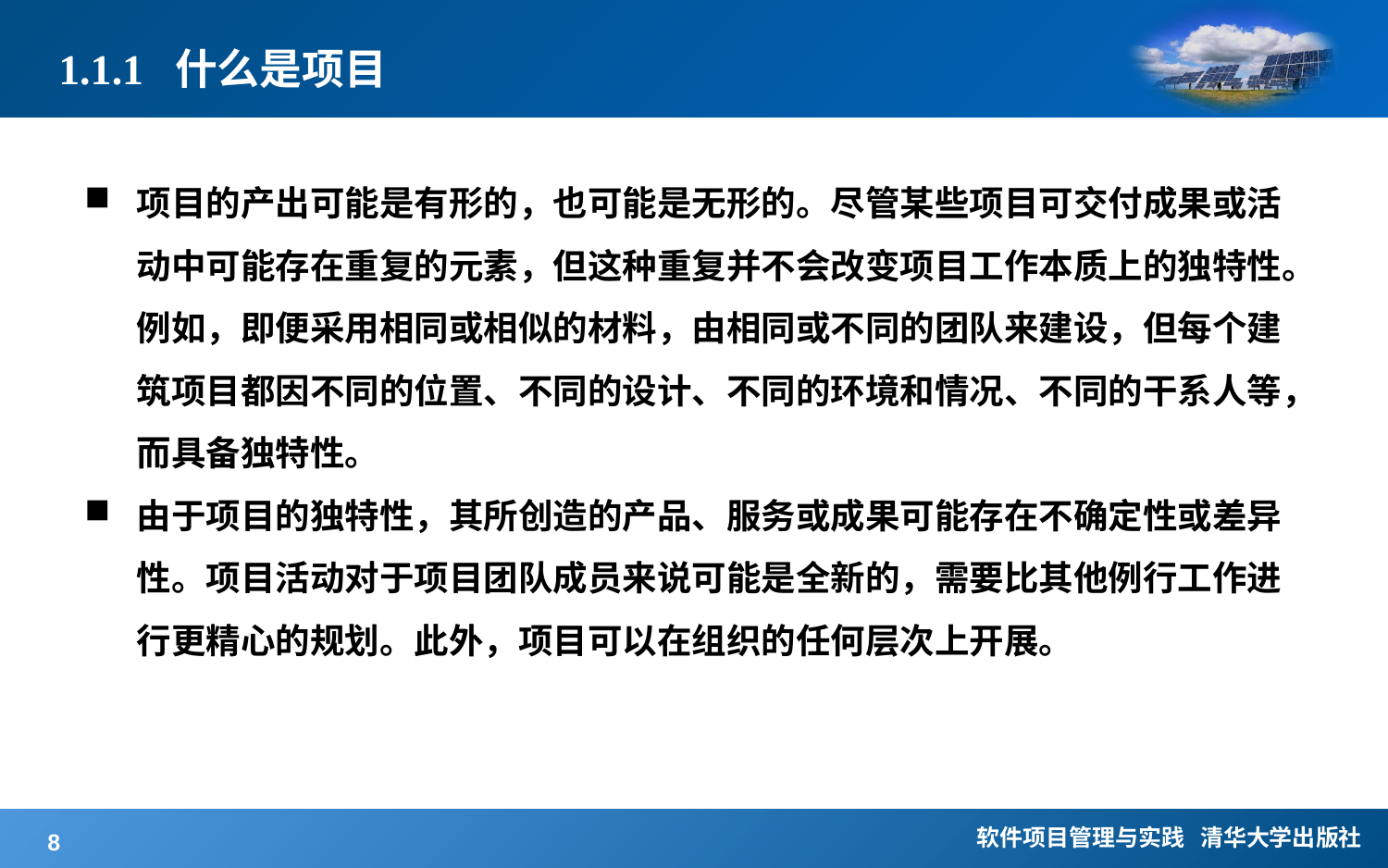

# 1.1.1  什么是项目
项目的产出可能是有形的，也可能是无形的。尽管某些项目可交付成果或活动中可能存在重复的元素，但这种重复并不会改变项目工作本质上的独特性。例如，即便采用相同或相似的材料，由相同或不同的团队来建设，但每个建筑项目都因不同的位置、不同的设计、不同的环境和情况、不同的干系人等，而具备独特性。
由于项目的独特性，其所创造的产品、服务或成果可能存在不确定性或差异性。项目活动对于项目团队成员来说可能是全新的，需要比其他例行工作进行更精心的规划。此外，项目可以在组织的任何层次上开展。